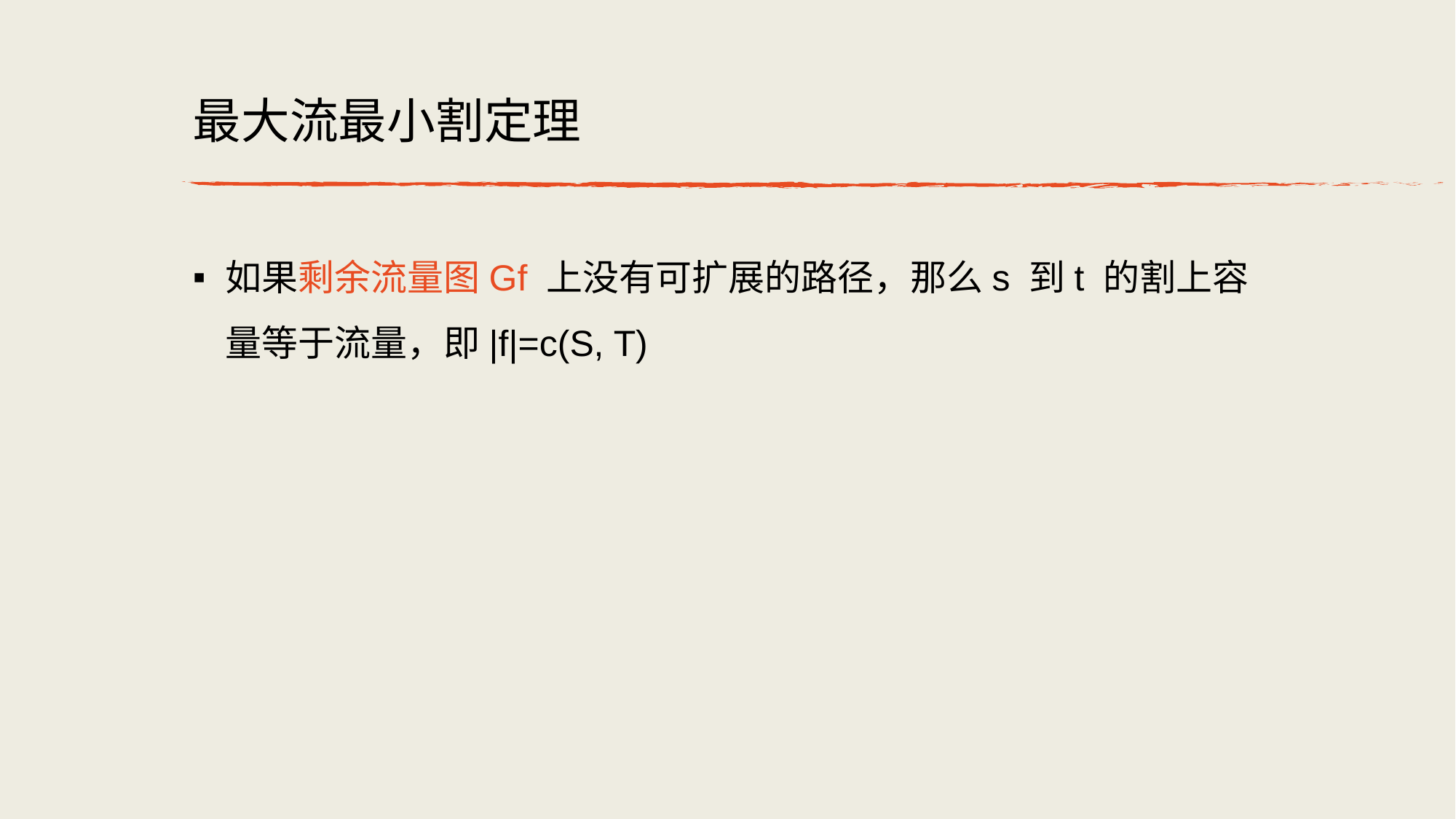

# 最⼤流最⼩割定理
如果剩余流量图Gf 上没有可扩展的路径，那么s 到t 的割上容量等于流量，即|f|=c(S, T)